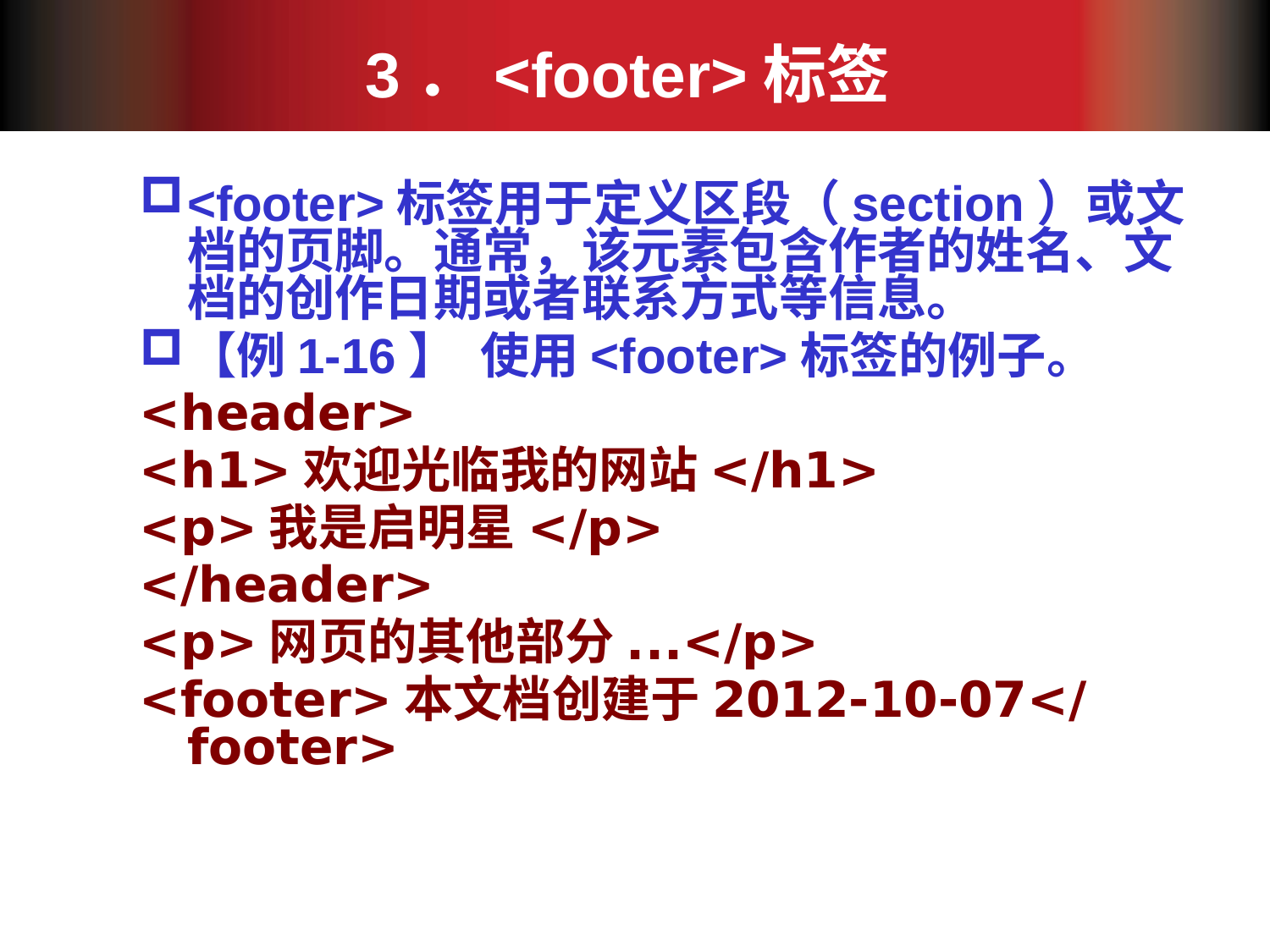

# 3．<footer>标签
<footer>标签用于定义区段（section）或文档的页脚。通常，该元素包含作者的姓名、文档的创作日期或者联系方式等信息。
【例1-16】  使用<footer>标签的例子。
<header>
<h1>欢迎光临我的网站</h1>
<p>我是启明星</p>
</header>
<p>网页的其他部分...</p>
<footer>本文档创建于2012-10-07</footer>